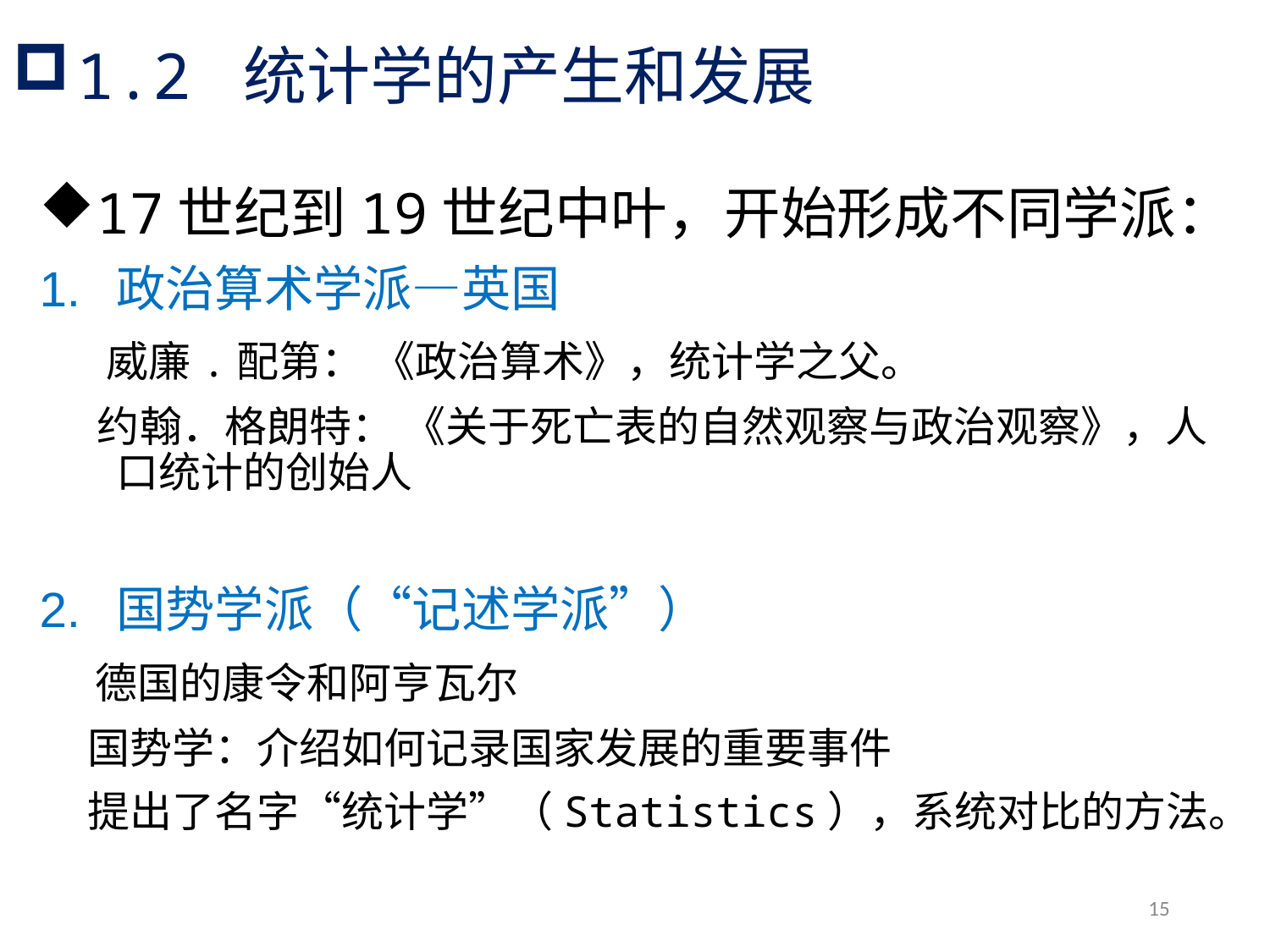

1.2 统计学的产生和发展
17世纪到19世纪中叶，开始形成不同学派：
政治算术学派—英国
     威廉.配第： 《政治算术》，统计学之父。
     约翰．格朗特： 《关于死亡表的自然观察与政治观察》，人口统计的创始人

国势学派（“记述学派”）
    德国的康令和阿亨瓦尔
    国势学：介绍如何记录国家发展的重要事件
    提出了名字“统计学”（Statistics），系统对比的方法。
15